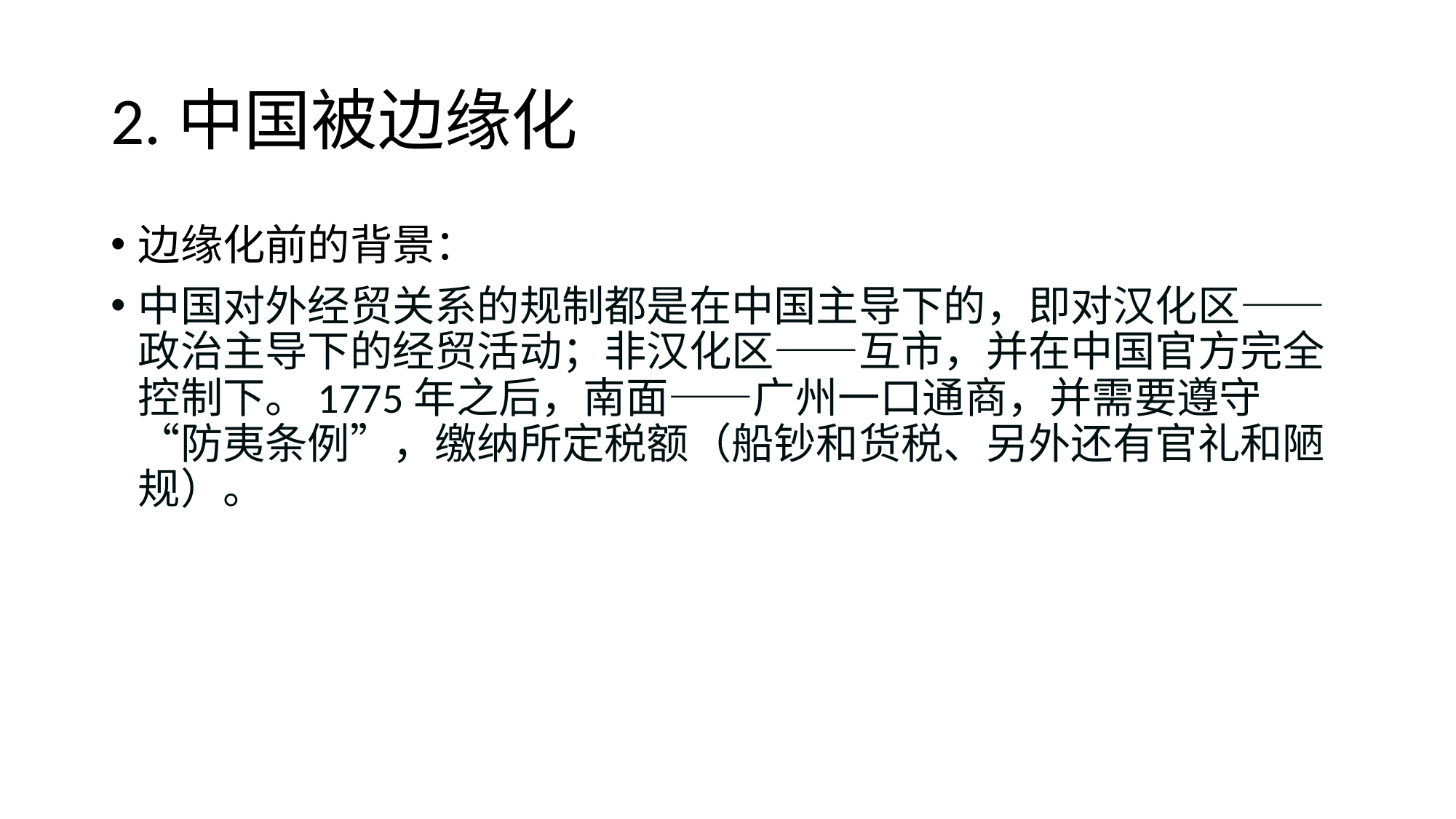

# 2.中国被边缘化
边缘化前的背景：
中国对外经贸关系的规制都是在中国主导下的，即对汉化区——政治主导下的经贸活动；非汉化区——互市，并在中国官方完全控制下。1775年之后，南面——广州一口通商，并需要遵守“防夷条例”，缴纳所定税额（船钞和货税、另外还有官礼和陋规）。